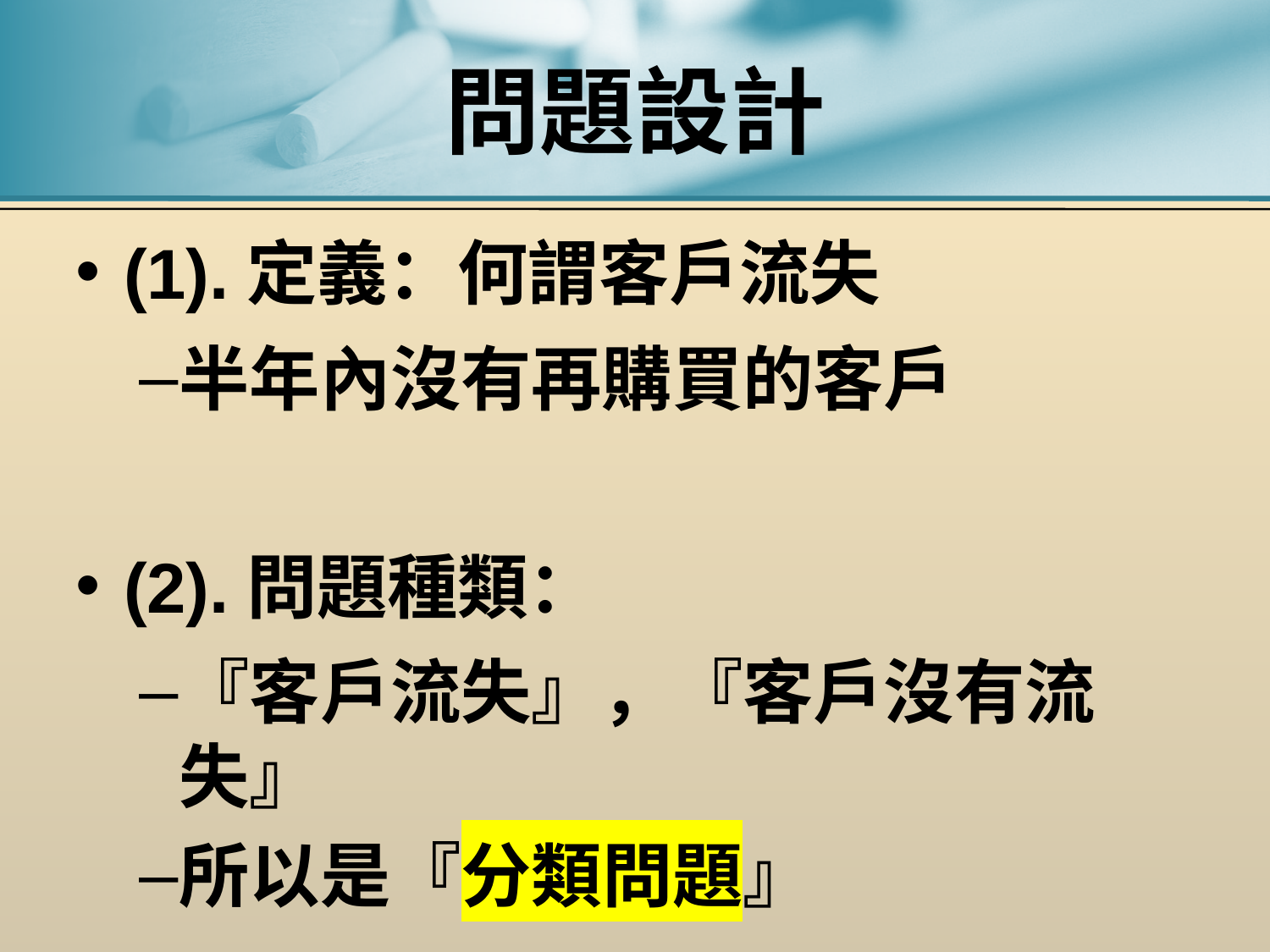

# 問題設計
(1).定義：何謂客戶流失
半年內沒有再購買的客戶

(2).問題種類：
『客戶流失』，『客戶沒有流失』
所以是『分類問題』